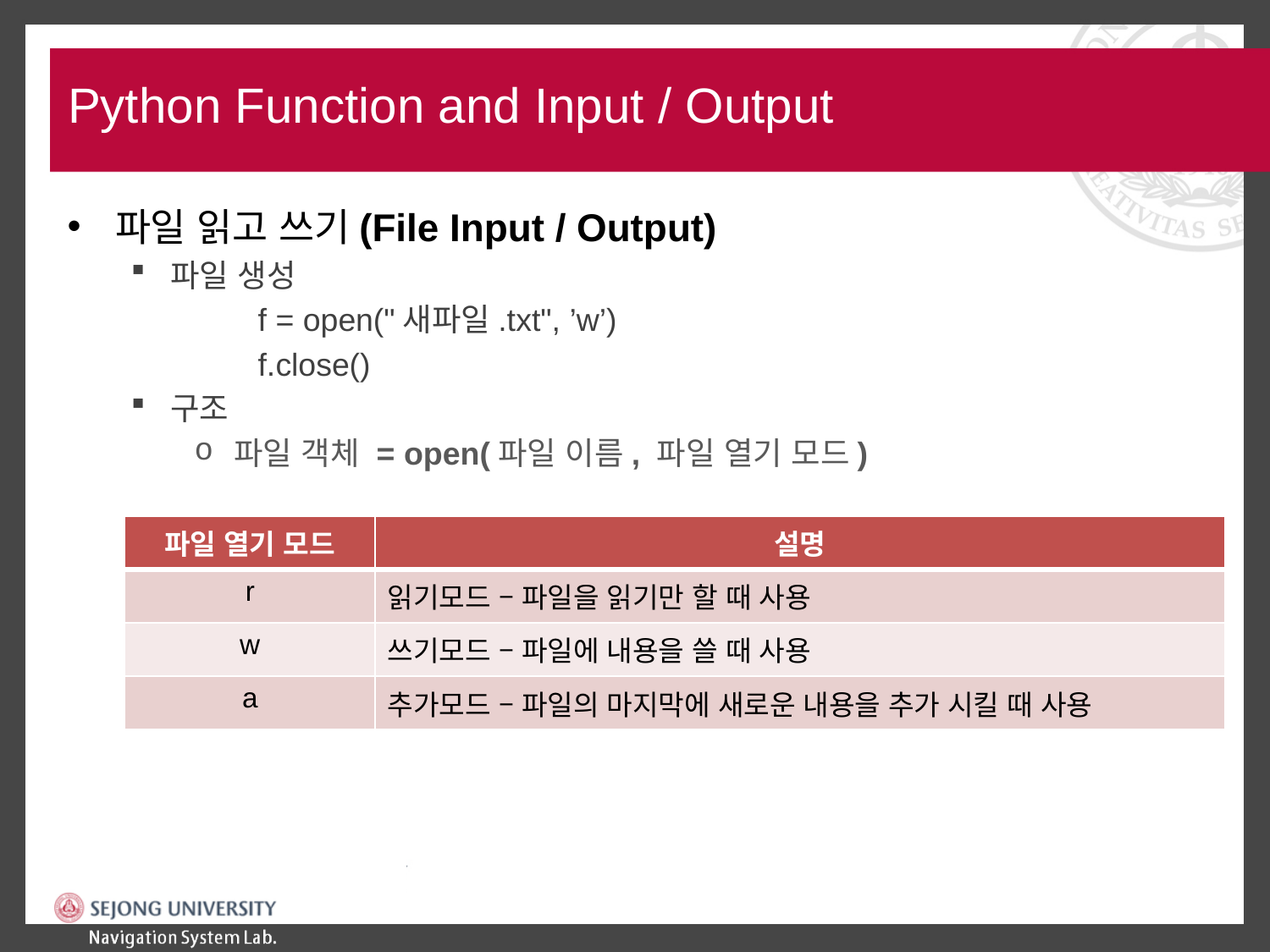

# Python Function and Input / Output
파일 읽고 쓰기(File Input / Output)
파일 생성
f = open("새파일.txt", ’w’)
f.close()
구조
파일 객체 = open(파일 이름, 파일 열기 모드)

| 파일 열기 모드 | 설명 |
| --- | --- |
| r | 읽기모드 – 파일을 읽기만 할 때 사용 |
| w | 쓰기모드 – 파일에 내용을 쓸 때 사용 |
| a | 추가모드 – 파일의 마지막에 새로운 내용을 추가 시킬 때 사용 |